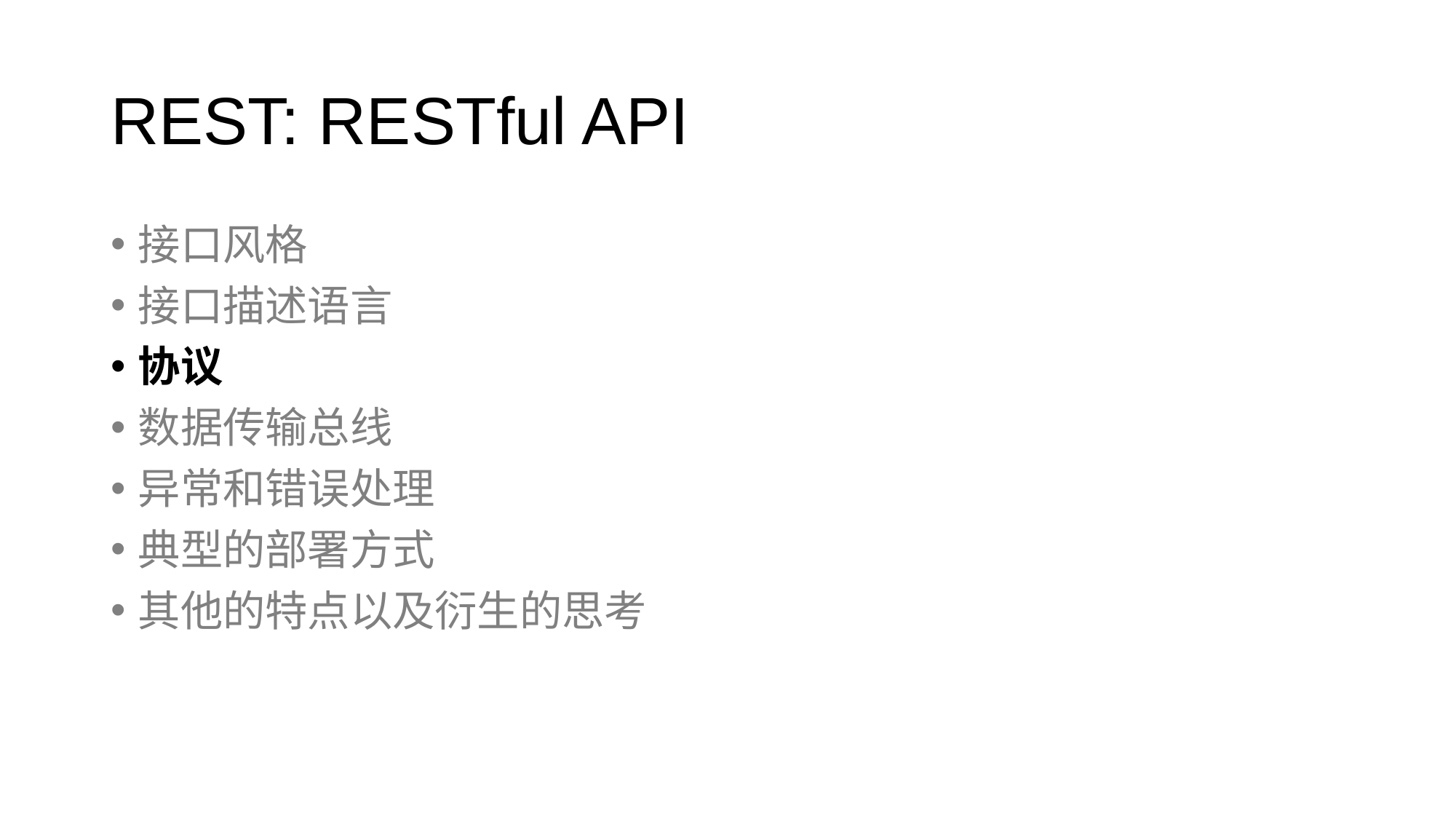

# REST: RESTful API
接口风格
接口描述语言
协议
数据传输总线
异常和错误处理
典型的部署方式
其他的特点以及衍生的思考